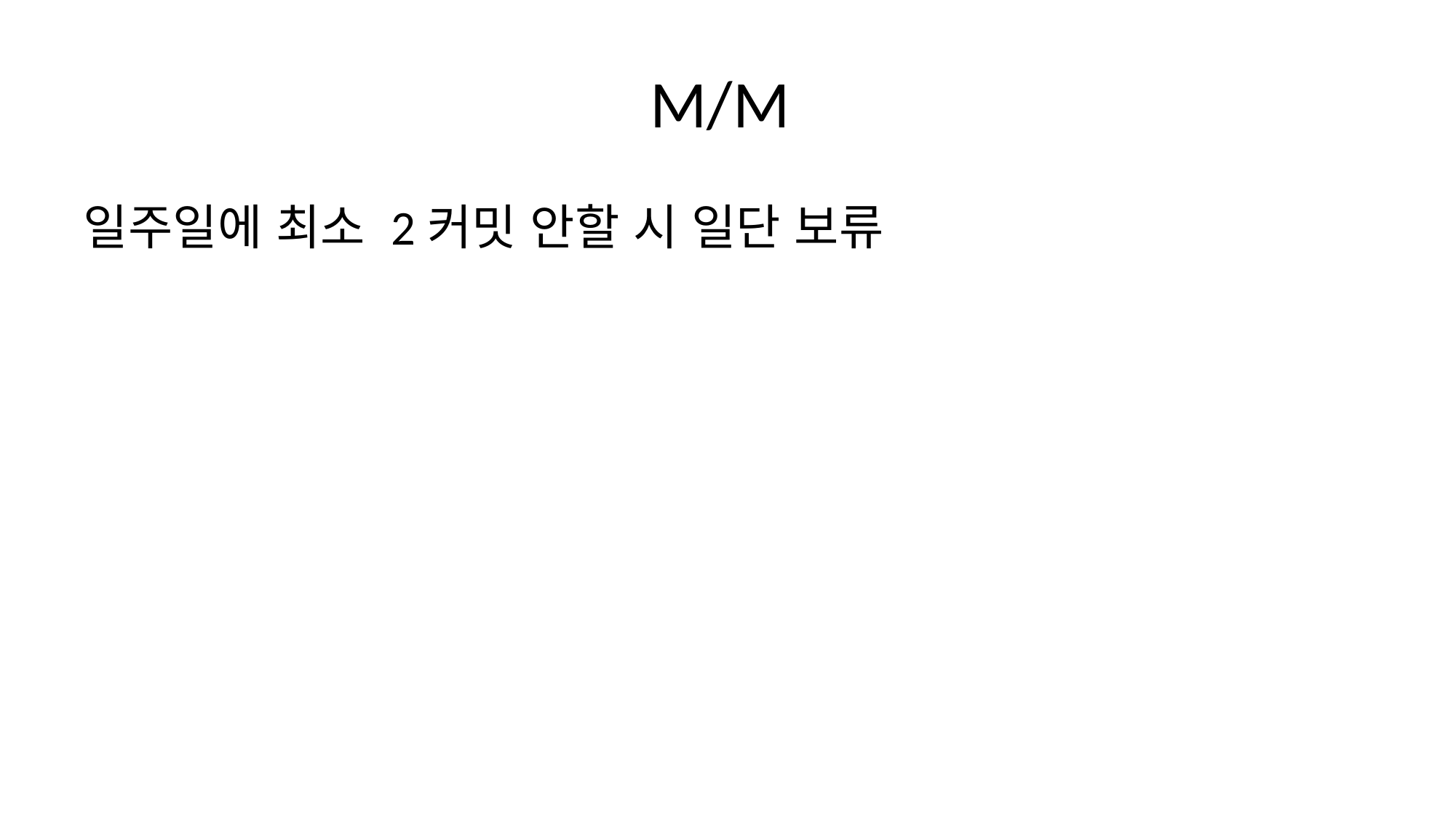

# M/M
일주일에 최소 2커밋 안할 시 일단 보류